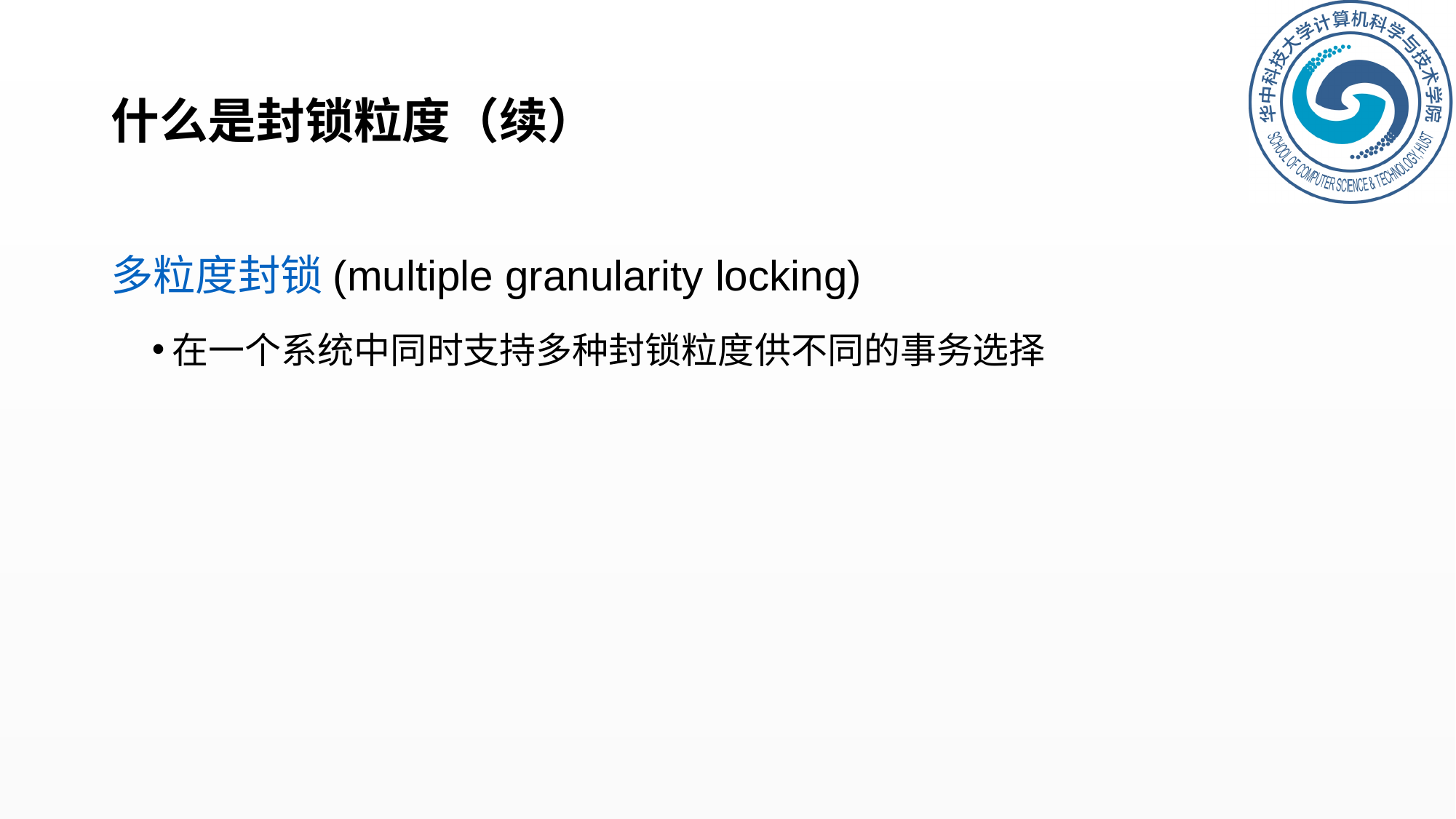

# 什么是封锁粒度（续）
多粒度封锁(multiple granularity locking)
在一个系统中同时支持多种封锁粒度供不同的事务选择